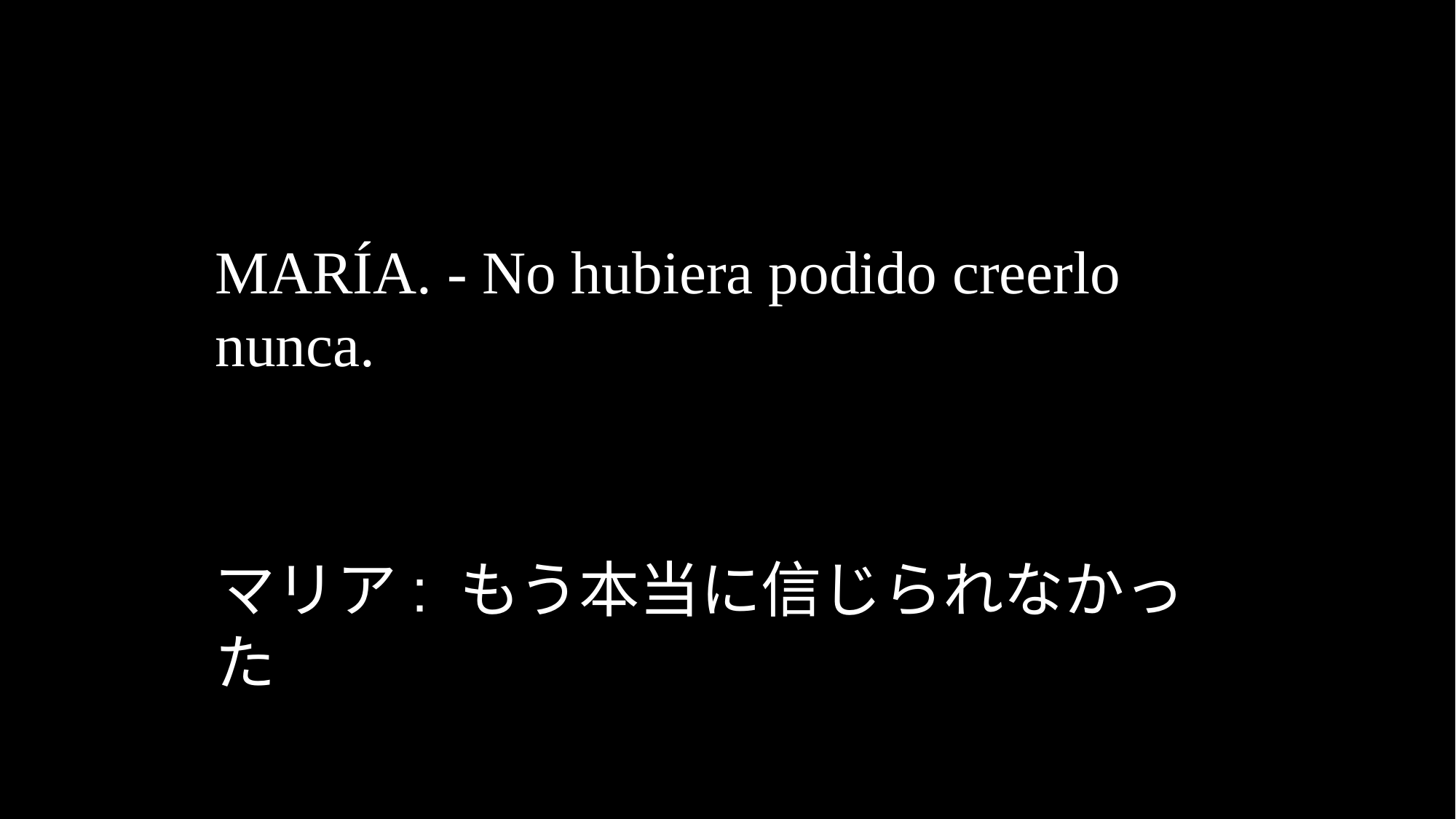

MARÍA. - No hubiera podido creerlo nunca.

マリア: もう本当に信じられなかった